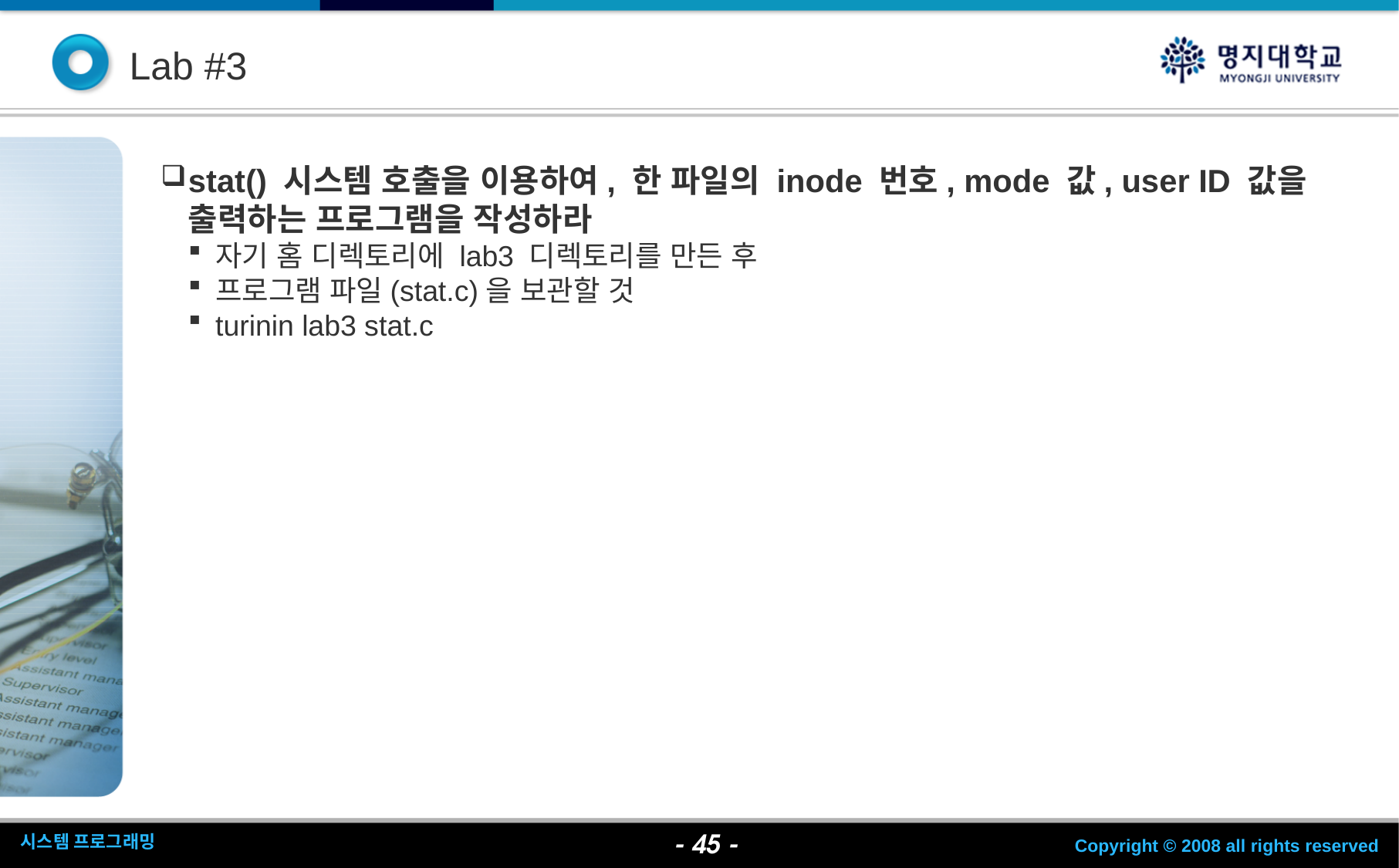

Lab #3
stat() 시스템 호출을 이용하여, 한 파일의 inode 번호, mode 값, user ID 값을 출력하는 프로그램을 작성하라
자기 홈 디렉토리에 lab3 디렉토리를 만든 후
프로그램 파일(stat.c)을 보관할 것
turinin lab3 stat.c

- 45 -